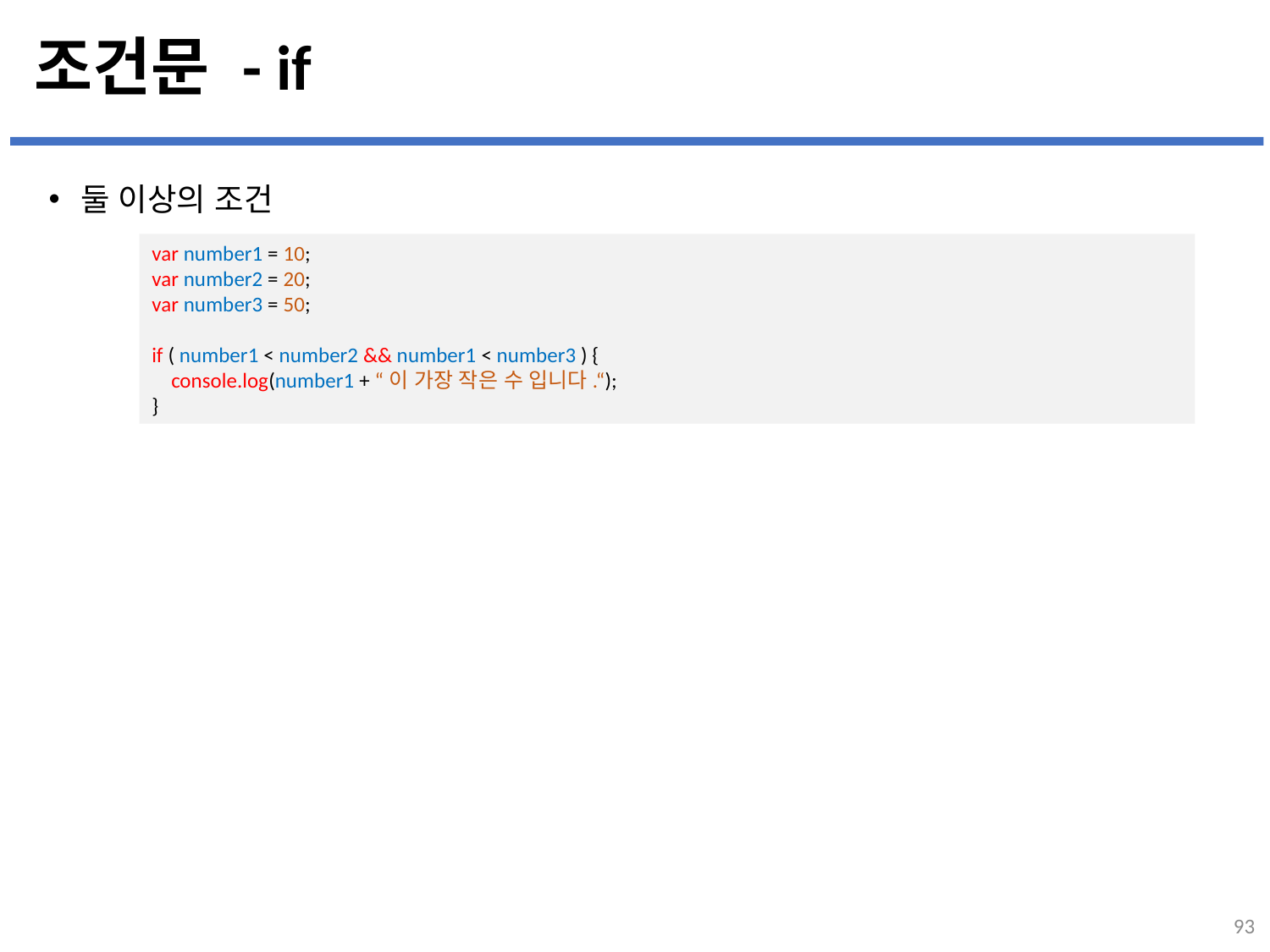

# 조건문 - if
둘 이상의 조건

var number1 = 10;
var number2 = 20;
var number3 = 50;

if ( number1 < number2 && number1 < number3 ) {
    console.log(number1 + “이 가장 작은 수 입니다.“);
}
93